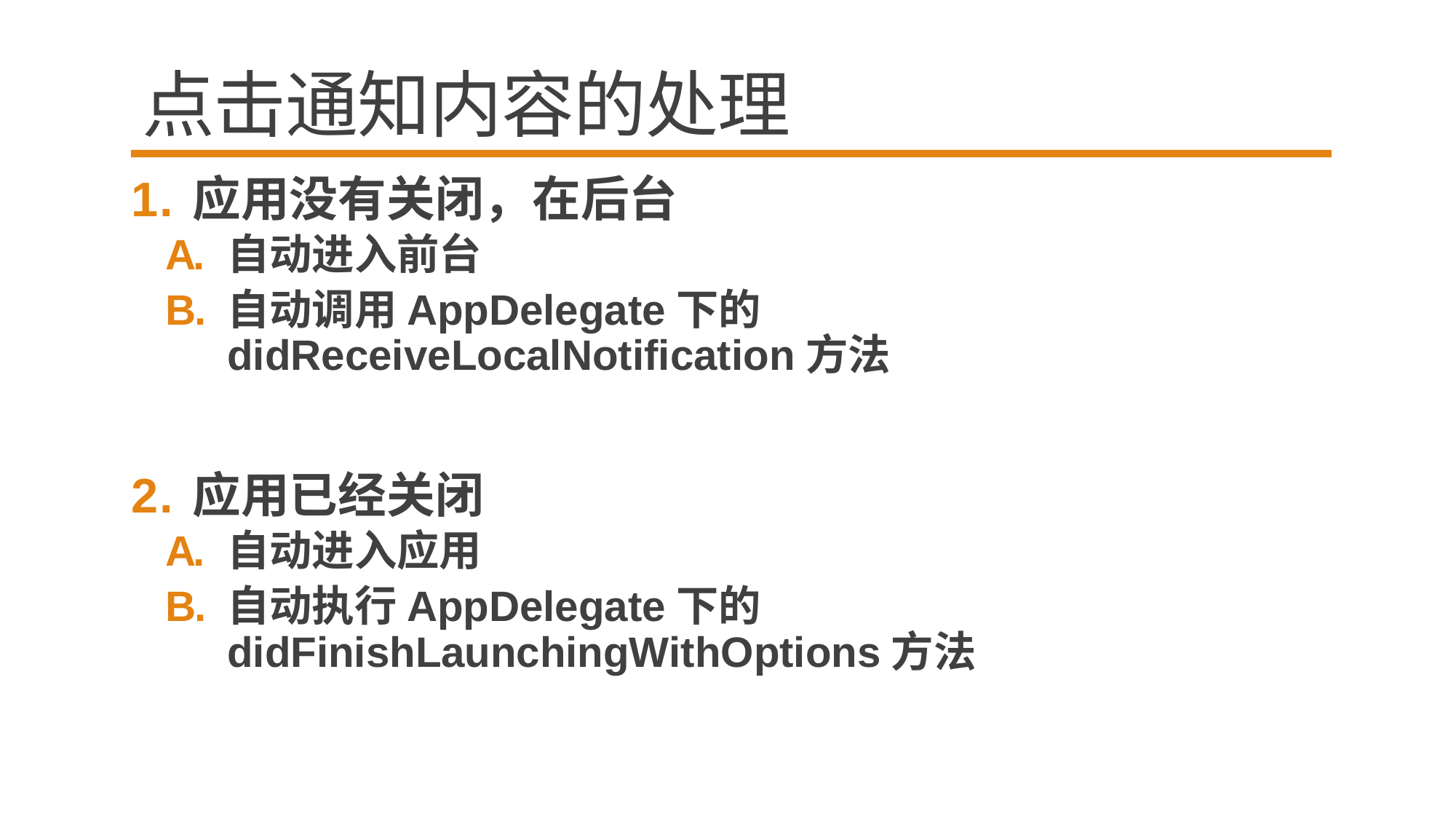

# 点击通知内容的处理
应用没有关闭，在后台
自动进入前台
自动调用AppDelegate下的didReceiveLocalNotification方法

应用已经关闭
自动进入应用
自动执行AppDelegate下的didFinishLaunchingWithOptions方法